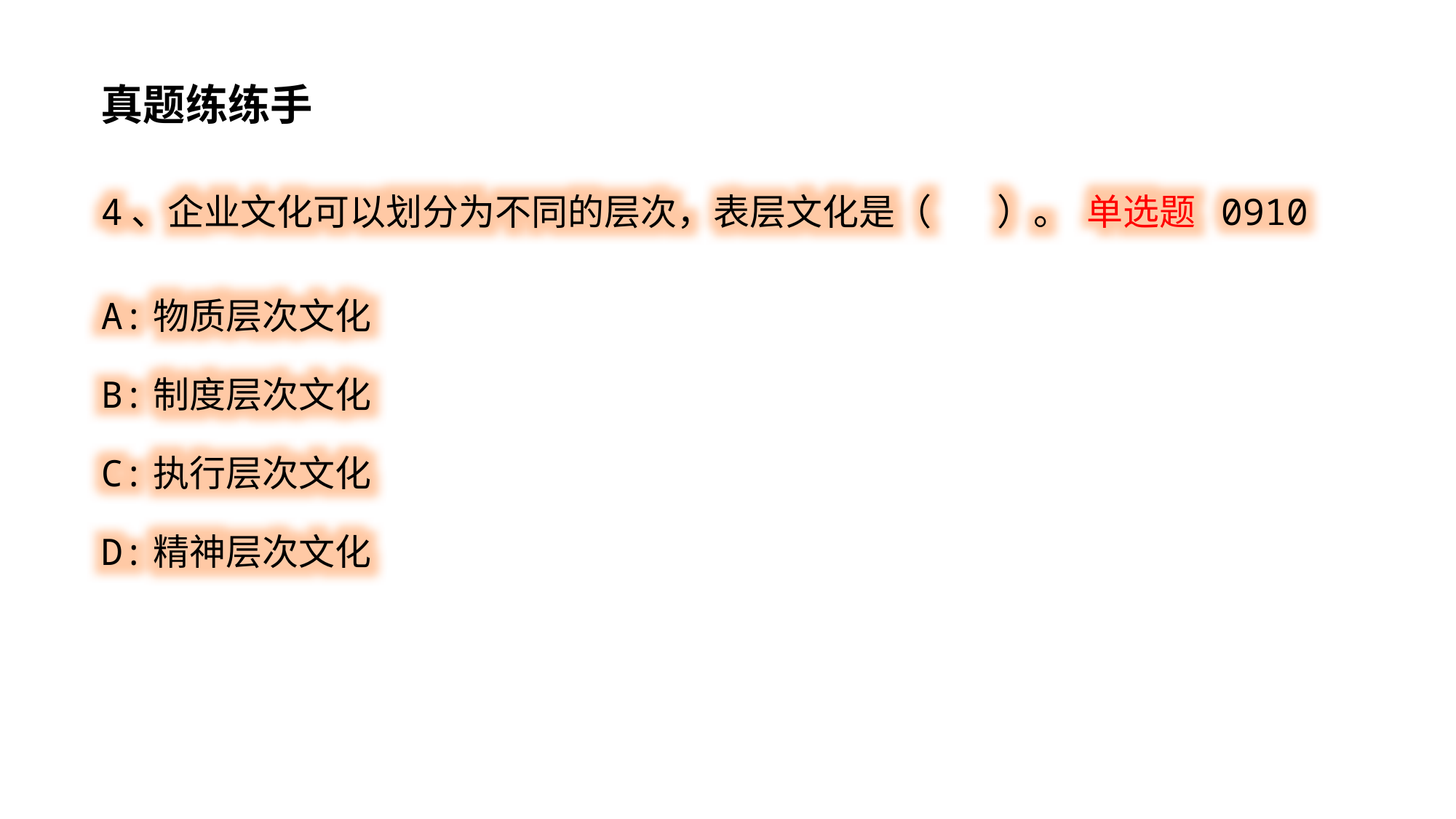

真题练练手
4、企业文化可以划分为不同的层次，表层文化是（        ）。  单选题  0910

A:物质层次文化

B:制度层次文化

C:执行层次文化

D:精神层次文化